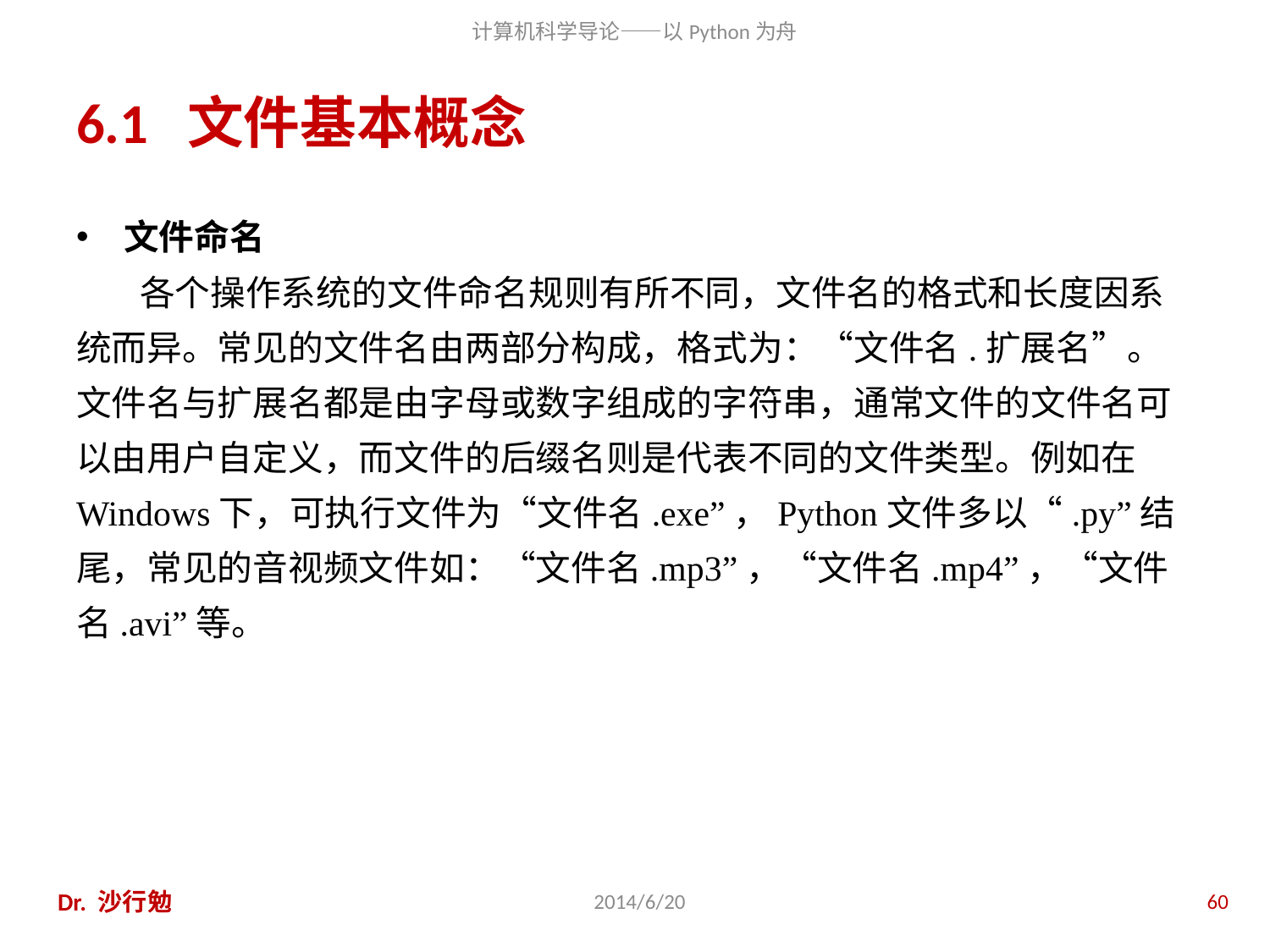

# 6.1  文件基本概念
文件命名
各个操作系统的文件命名规则有所不同，文件名的格式和长度因系统而异。常见的文件名由两部分构成，格式为：“文件名.扩展名”。文件名与扩展名都是由字母或数字组成的字符串，通常文件的文件名可以由用户自定义，而文件的后缀名则是代表不同的文件类型。例如在Windows下，可执行文件为“文件名.exe”，Python文件多以“.py”结尾，常见的音视频文件如：“文件名.mp3”，“文件名.mp4”，“文件名.avi”等。
Dr. 沙行勉
2014/6/20
60